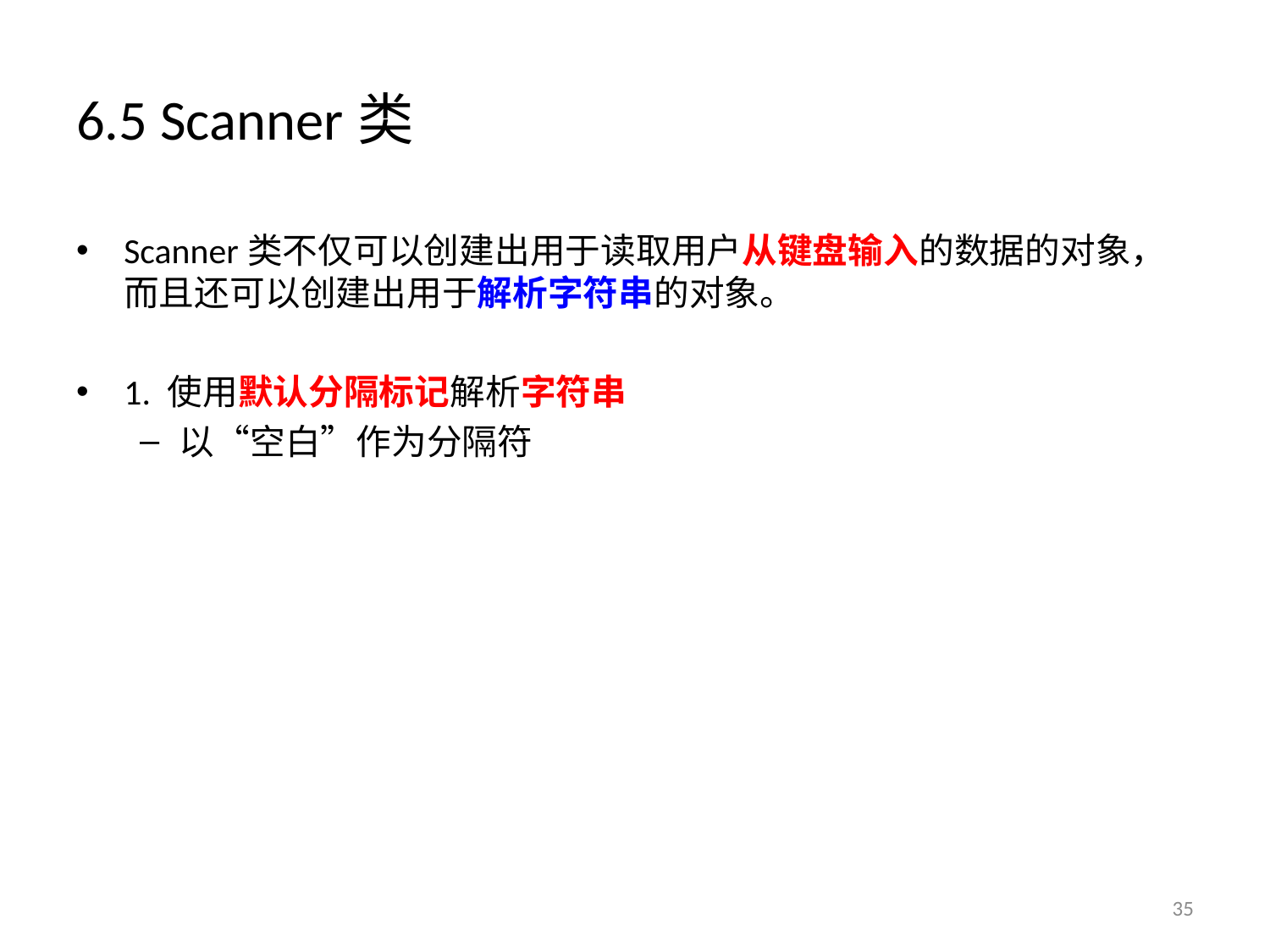

# 6.5 Scanner类
Scanner类不仅可以创建出用于读取用户从键盘输入的数据的对象，而且还可以创建出用于解析字符串的对象。

1. 使用默认分隔标记解析字符串
以“空白”作为分隔符
35